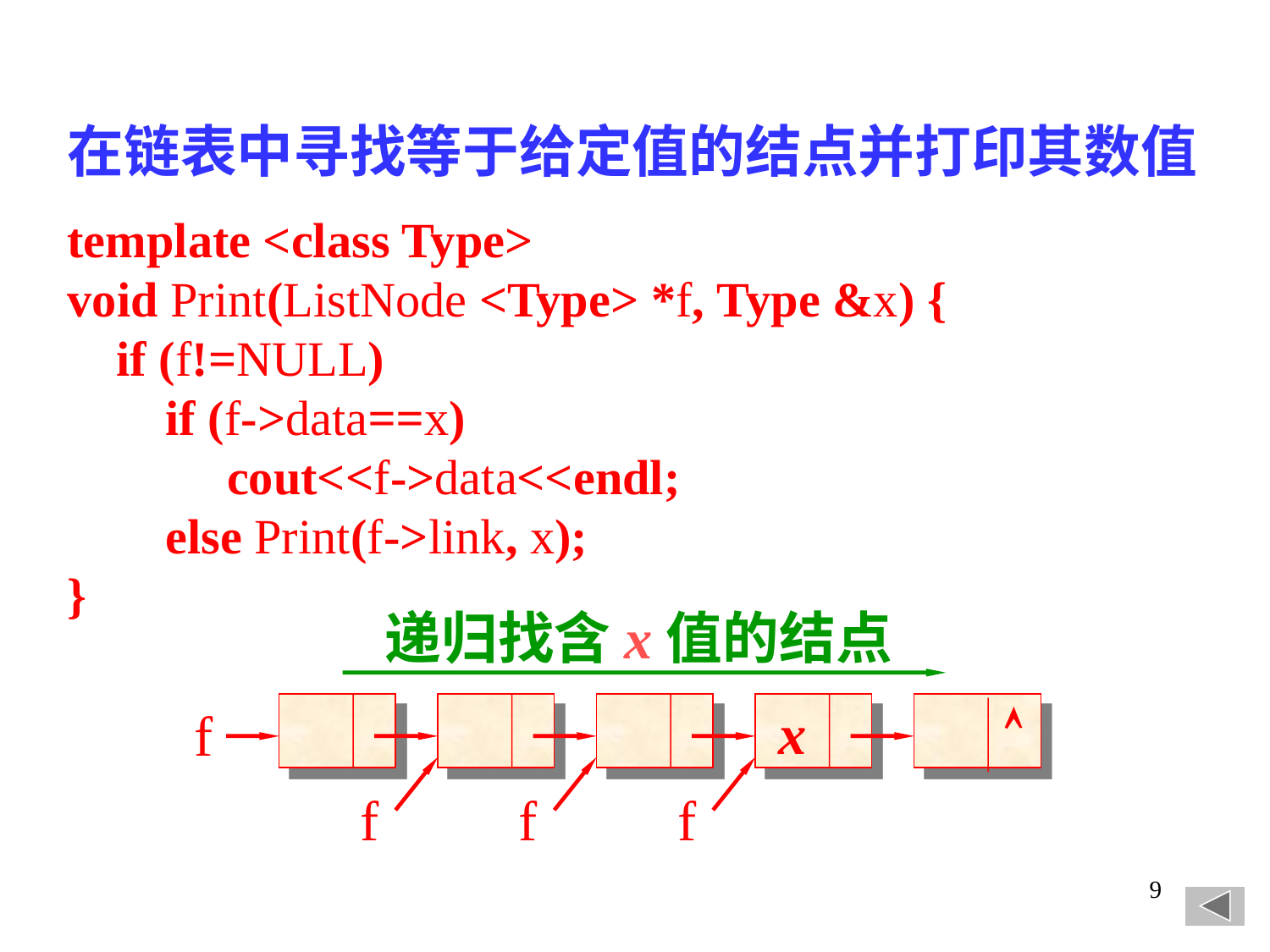

在链表中寻找等于给定值的结点并打印其数值
template <class Type>
void Print(ListNode <Type> *f, Type &x) {
    if (f!=NULL)
        if (f->data==x)
             cout<<f->data<<endl;
        else Print(f->link, x);
}
递归找含x值的结点

x
f

∧

f
f
f
9